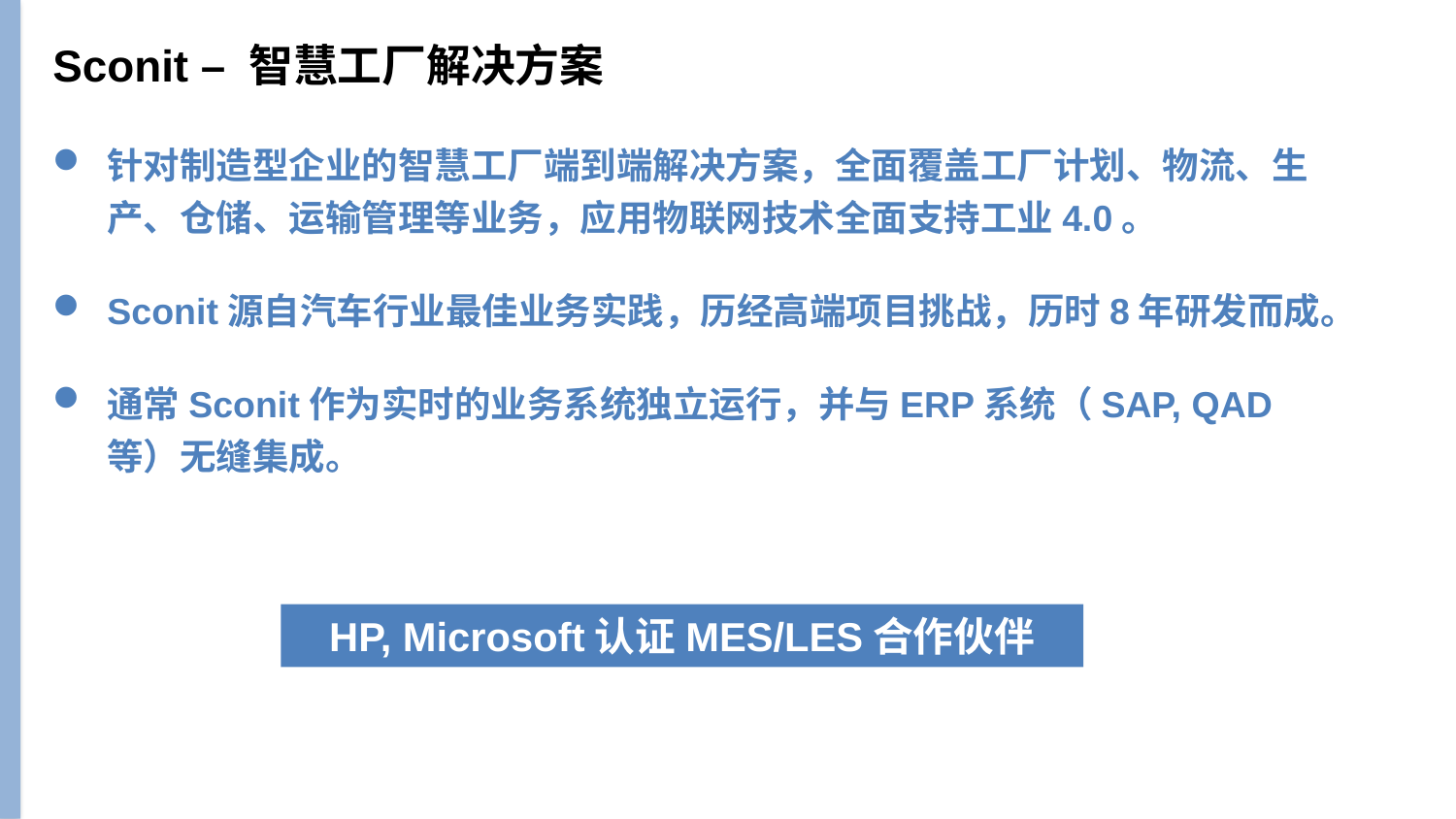

# Sconit – 智慧工厂解决方案
针对制造型企业的智慧工厂端到端解决方案，全面覆盖工厂计划、物流、生产、仓储、运输管理等业务，应用物联网技术全面支持工业4.0。

Sconit源自汽车行业最佳业务实践，历经高端项目挑战，历时8年研发而成。

通常Sconit作为实时的业务系统独立运行，并与ERP系统（SAP, QAD等）无缝集成。
HP, Microsoft认证MES/LES合作伙伴